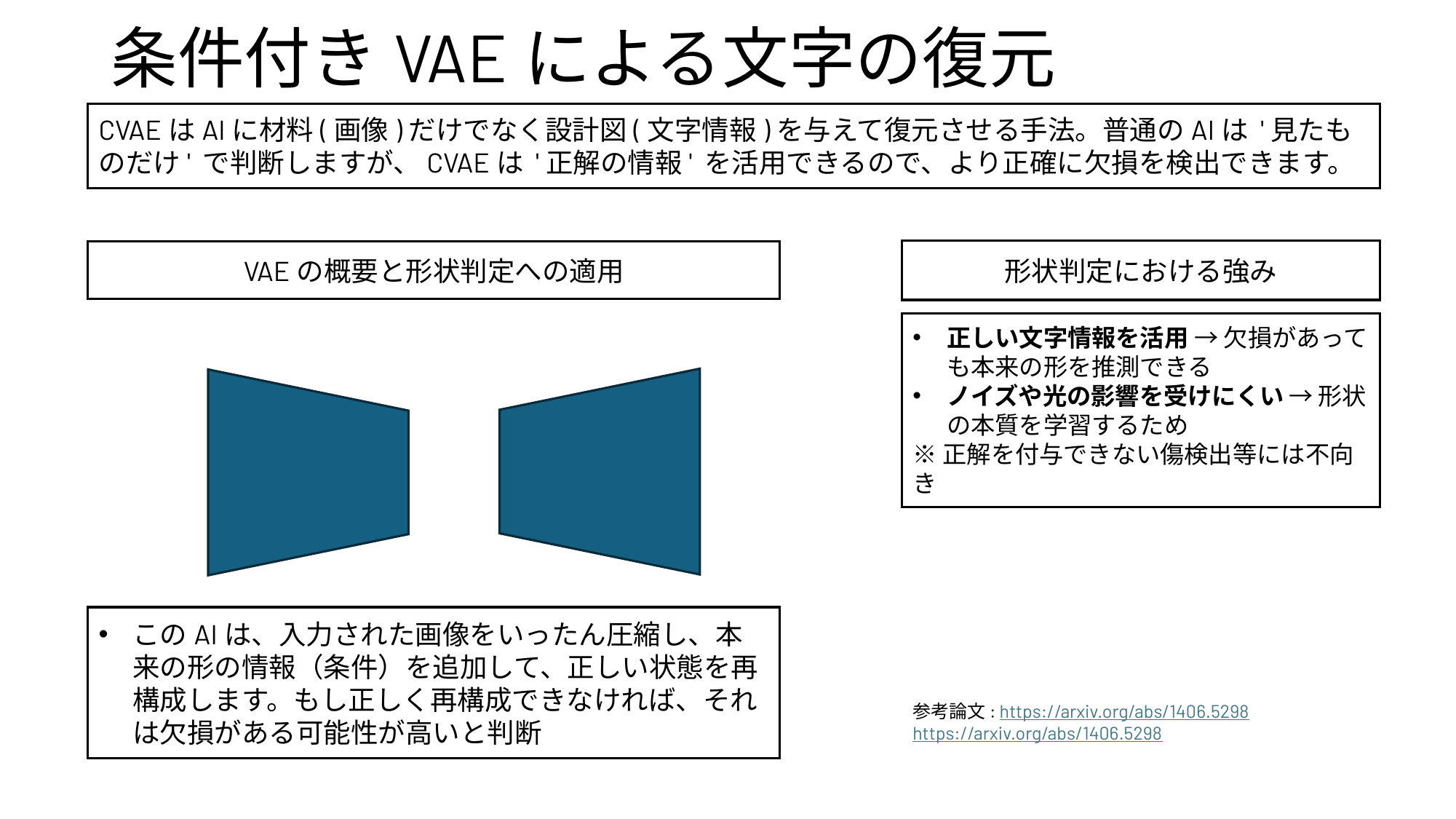

# 条件付きVAEによる文字の復元
CVAEはAIに材料(画像)だけでなく設計図(文字情報)を与えて復元させる手法。普通のAIは '見たものだけ' で判断しますが、CVAEは '正解の情報' を活用できるので、より正確に欠損を検出できます。
形状判定における強み
VAEの概要と形状判定への適用
正しい文字情報を活用 → 欠損があっても本来の形を推測できる
ノイズや光の影響を受けにくい → 形状の本質を学習するため
※正解を付与できない傷検出等には不向き

このAIは、入力された画像をいったん圧縮し、本来の形の情報（条件）を追加して、正しい状態を再構成します。もし正しく再構成できなければ、それは欠損がある可能性が高いと判断
参考論文: https://arxiv.org/abs/1406.5298
https://arxiv.org/abs/1406.5298